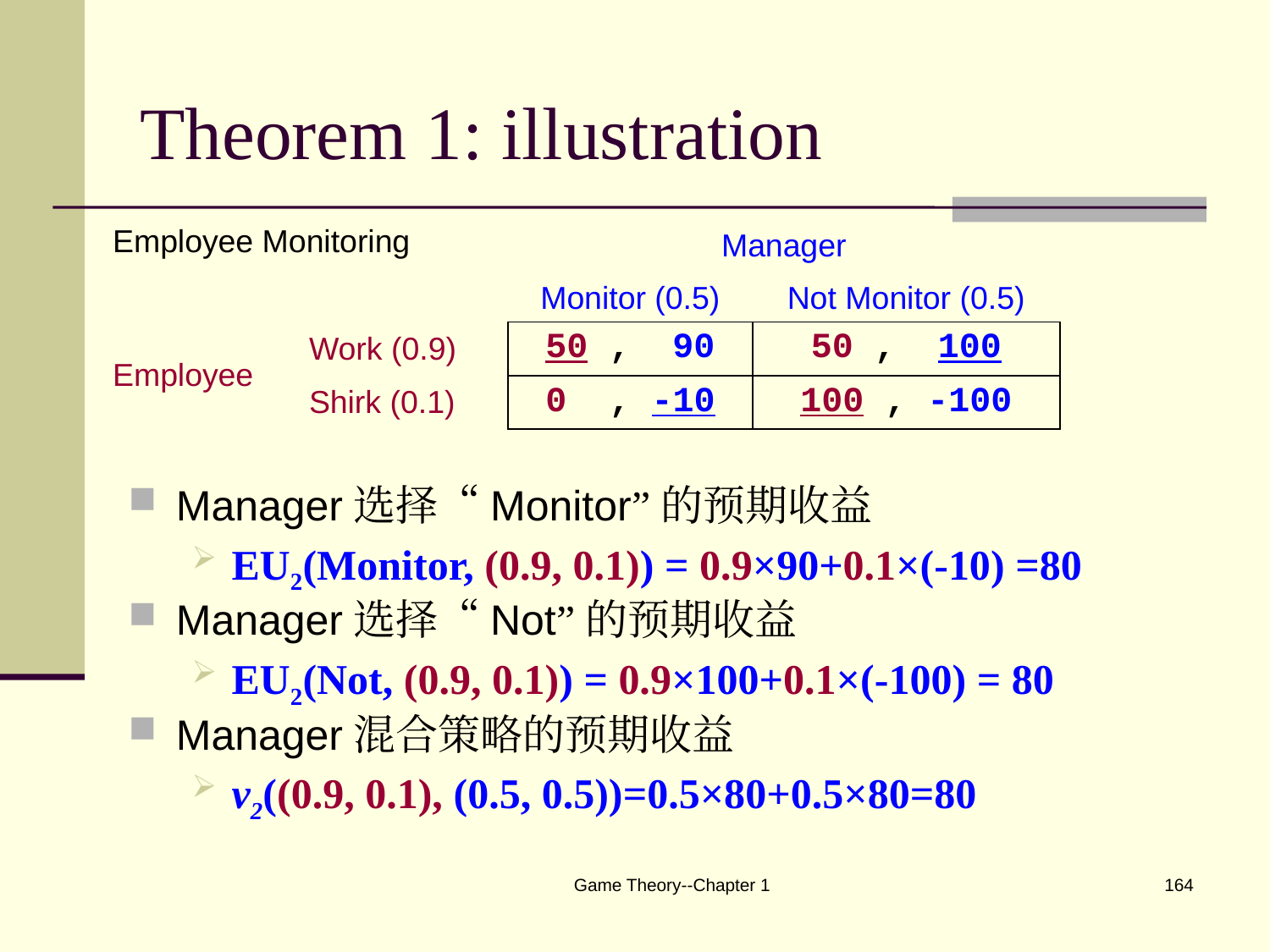

# Theorem 1: illustration
| Employee Monitoring |  | Manager |  |
| --- | --- | --- | --- |
|  |  | Monitor (0.5) | Not Monitor (0.5) |
| Employee | Work (0.9) | 50 , 90 | 50 , 100 |
|  | Shirk (0.1) | 0 , -10 | 100 , -100 |
Manager选择“Monitor”的预期收益
EU2(Monitor, (0.9, 0.1)) = 0.9×90+0.1×(-10) =80
Manager选择“Not”的预期收益
EU2(Not, (0.9, 0.1)) = 0.9×100+0.1×(-100) = 80
Manager混合策略的预期收益
v2((0.9, 0.1), (0.5, 0.5))=0.5×80+0.5×80=80
Game Theory--Chapter 1
164